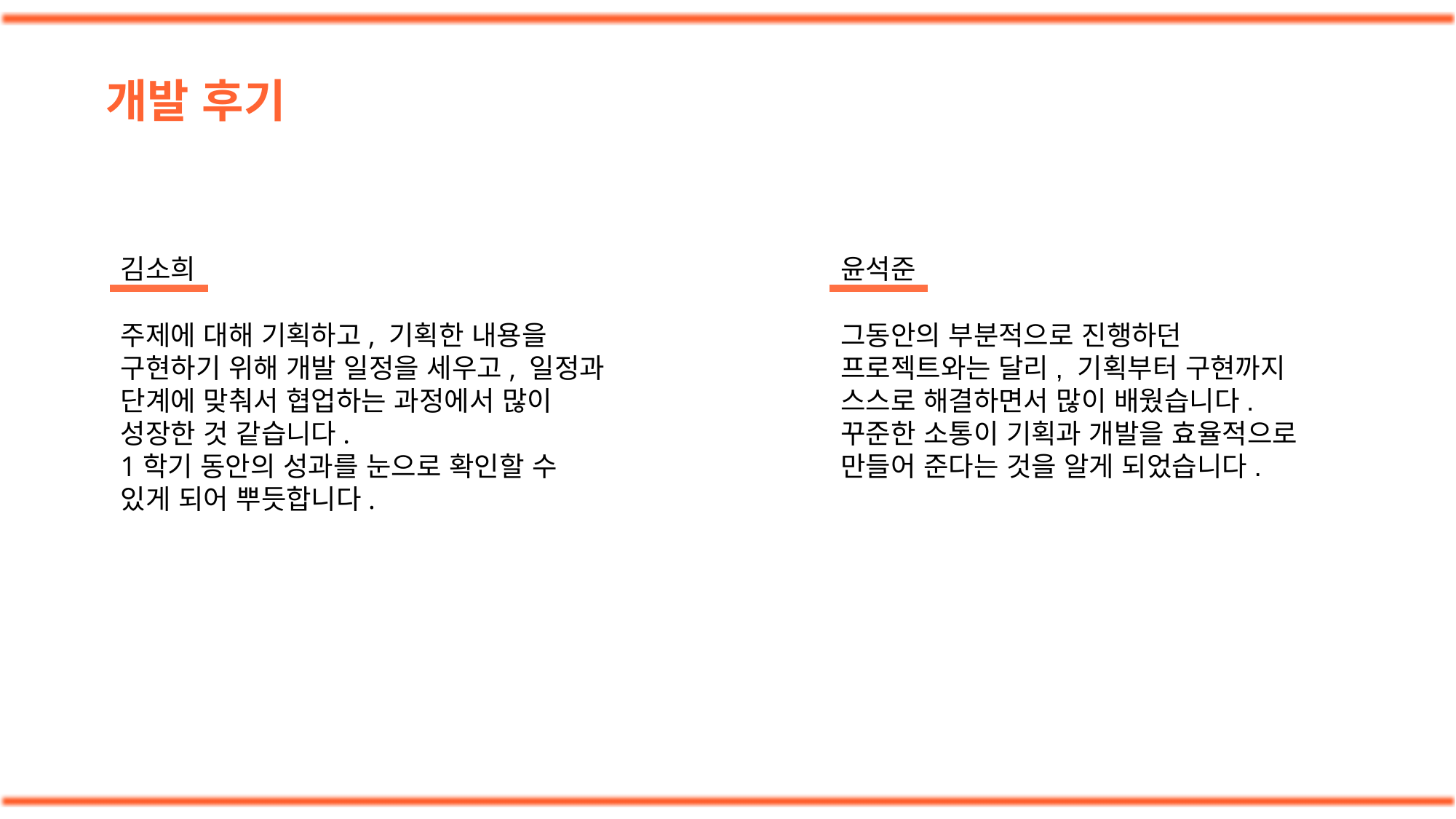

개발 후기
김소희
윤석준

주제에 대해 기획하고, 기획한 내용을 구현하기 위해 개발 일정을 세우고, 일정과 단계에 맞춰서 협업하는 과정에서 많이 성장한 것 같습니다.
1학기 동안의 성과를 눈으로 확인할 수 있게 되어 뿌듯합니다.

그동안의 부분적으로 진행하던 프로젝트와는 달리, 기획부터 구현까지 스스로 해결하면서 많이 배웠습니다.
꾸준한 소통이 기획과 개발을 효율적으로 만들어 준다는 것을 알게 되었습니다.